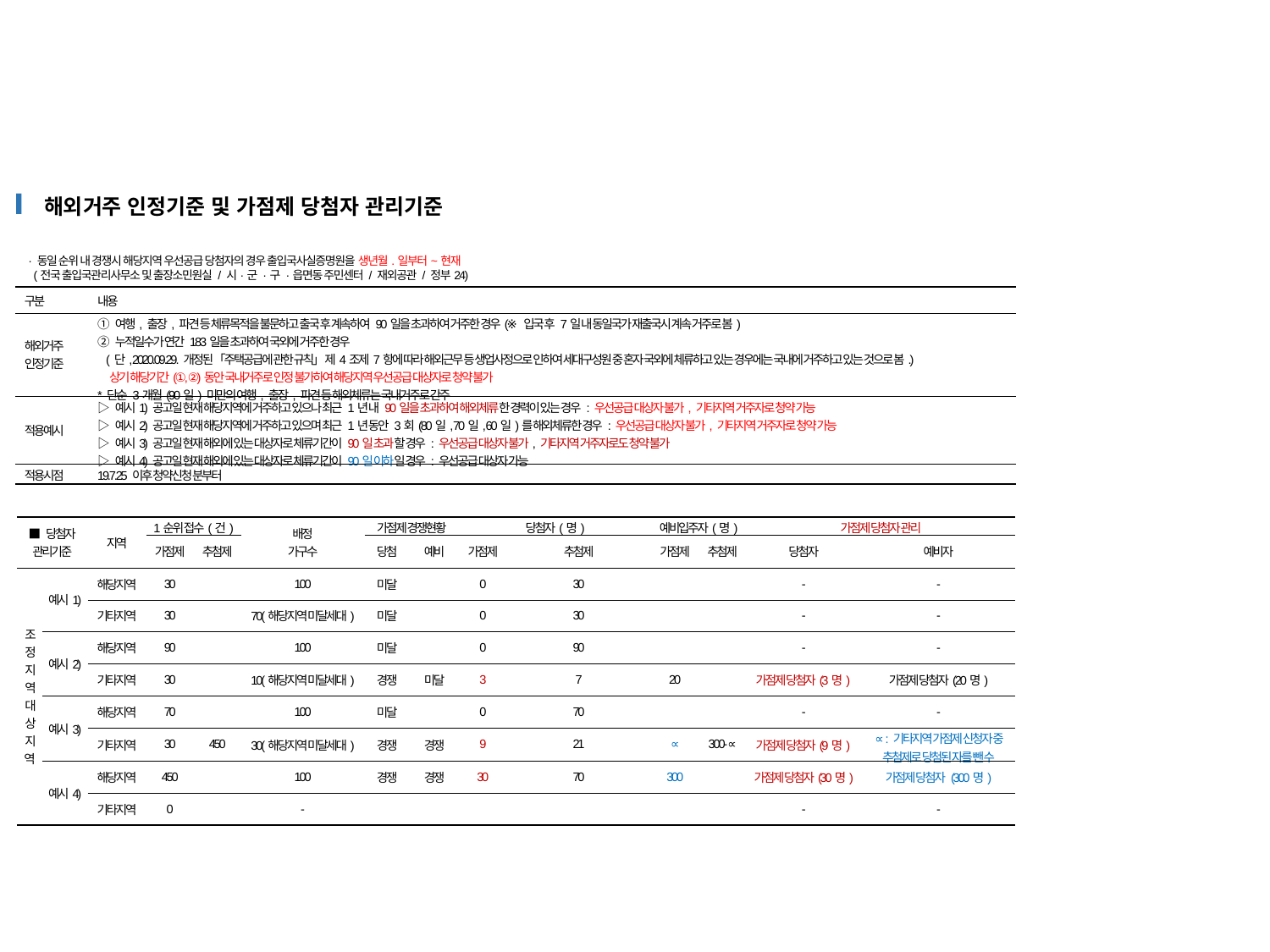

해외거주 인정기준 및 가점제 당첨자 관리기준

· 동일 순위 내 경쟁시 해당지역 우선공급 당첨자의 경우 출입국사실증명원을 생년월.일부터~현재
  (전국 출입국관리사무소 및 출장소민원실 / 시·군 ·구 ·읍면동 주민센터 / 재외공관 / 정부24)
| 구분 | 내용 |
| --- | --- |
| 해외거주 인정기준 | ① 여행, 출장, 파견 등 체류목적을 불문하고 출국 후 계속하여 90일을 초과하여 거주한 경우(※ 입국 후 7일 내 동일국가 재출국시 계속 거주로 봄) ② 누적일수가 연간 183일을 초과하여 국외에 거주한 경우 ( 단, 2020.09.29. 개정된 「주택공급에 관한 규칙」 제4조제7항에 따라 해외근무 등 생업사정으로 인하여 세대구성원 중 혼자 국외에 체류하고 있는 경우에는 국내에 거주하고 있는 것으로 봄.) 상기 해당기간(①, ②)동안 국내거주로 인정 불가하여 해당지역 우선공급 대상자로 청약 불가 \* 단순 3개월(90일) 미만의 여행, 출장, 파견 등 해외체류는 국내거주로 간주 |
| 적용예시 | ▷ 예시1) 공고일 현재 해당지역에 거주하고 있으나 최근 1년 내 90일을 초과하여 해외체류한 경력이 있는 경우 : 우선공급 대상자 불가, 기타지역 거주자로 청약 가능 ▷ 예시2) 공고일 현재 해당지역에 거주하고 있으며 최근 1년 동안 3회(80일, 70일, 60일)를 해외체류한 경우 : 우선공급 대상자 불가, 기타지역 거주자로 청약 가능 ▷ 예시3) 공고일 현재 해외에 있는 대상자로 체류기간이 90일 초과할 경우 : 우선공급 대상자 불가, 기타지역 거주자로도 청약 불가 ▷ 예시4) 공고일 현재 해외에 있는 대상자로 체류기간이 90일 이하일 경우 : 우선공급 대상자 가능 |
| 적용시점 | 19.7.25 이후 청약신청 분부터 |
| ■ 당첨자 관리기준 |  | 지역 | 1순위 접수(건) |  | 배정 가구수 | 가점제 경쟁현황 |  | 당첨자(명) |  | 예비입주자(명) |  | 가점제 당첨자 관리 |  |
| --- | --- | --- | --- | --- | --- | --- | --- | --- | --- | --- | --- | --- | --- |
|  |  |  | 가점제 | 추첨제 |  | 당첨 | 예비 | 가점제 | 추첨제 | 가점제 | 추첨제 | 당첨자 | 예비자 |
| 조정지역대상지역 | 예시1) | 해당지역 | 30 |  | 100 | 미달 |  | 0 | 30 |  |  | - | - |
|  |  | 기타지역 | 30 |  | 70(해당지역 미달세대) | 미달 |  | 0 | 30 |  |  | - | - |
|  | 예시2) | 해당지역 | 90 |  | 100 | 미달 |  | 0 | 90 |  |  | - | - |
|  |  | 기타지역 | 30 |  | 10(해당지역 미달세대) | 경쟁 | 미달 | 3 | 7 | 20 |  | 가점제 당첨자(3명) | 가점제 당첨자(20명) |
|  | 예시3) | 해당지역 | 70 |  | 100 | 미달 |  | 0 | 70 |  |  | - | - |
|  |  | 기타지역 | 30 | 450 | 30(해당지역 미달세대) | 경쟁 | 경쟁 | 9 | 21 | ∝ | 300-∝ | 가점제 당첨자(9명) | ∝ : 기타지역 가점제 신청자 중 추첨제로 당첨된 자를 뺀 수 |
|  | 예시4) | 해당지역 | 450 |  | 100 | 경쟁 | 경쟁 | 30 | 70 | 300 |  | 가점제 당첨자(30명) | 가점제 당첨자 (300명) |
|  |  | 기타지역 | 0 |  | - |  |  |  |  |  |  | - | - |